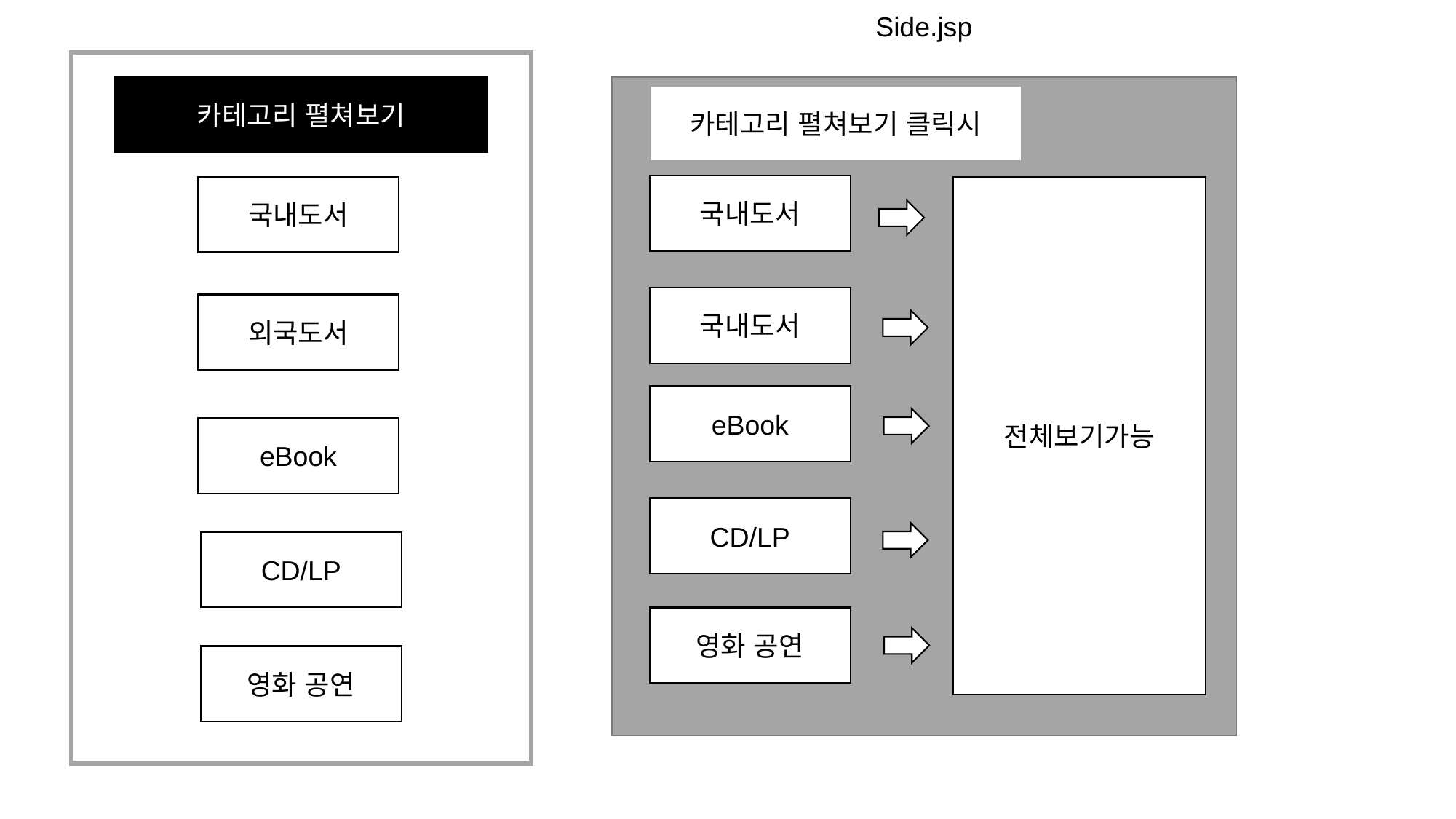

Side.jsp

카테고리 펼쳐보기

카테고리 펼쳐보기 클릭시
국내도서
국내도서
전체보기가능

국내도서
외국도서

eBook

eBook
CD/LP

CD/LP
영화 공연

영화 공연